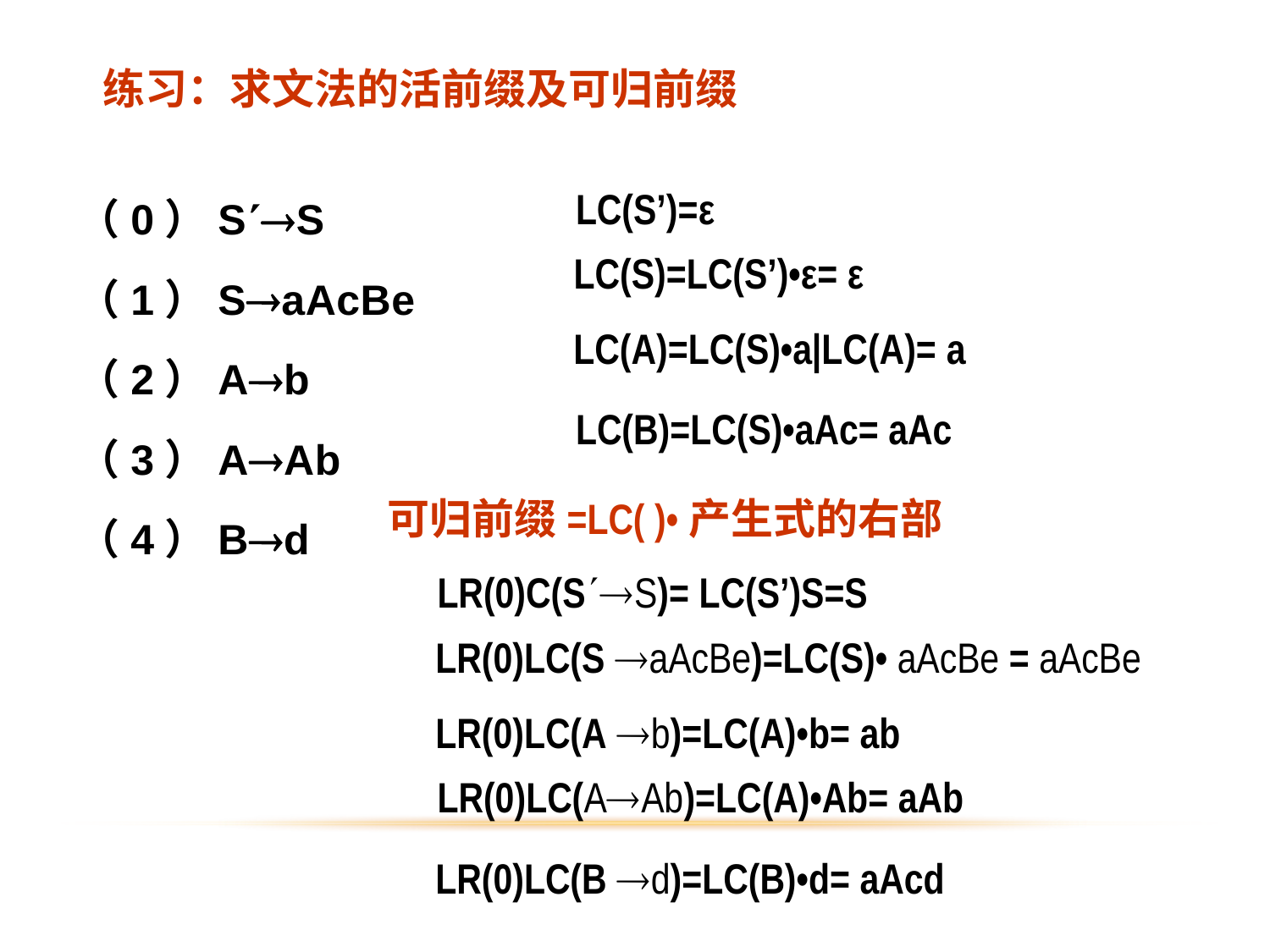

练习：求文法的活前缀及可归前缀
LC(S’)=ε
（0）S′→S
（1）S→aAcBe
（2）A→b
（3）A→Ab
（4）B→d

LC(S)=LC(S’)•ε= ε
LC(A)=LC(S)•a|LC(A)= a
LC(B)=LC(S)•aAc= aAc
可归前缀=LC( )•产生式的右部
LR(0)C(S′→S)= LC(S’)S=S
LR(0)LC(S →aAcBe)=LC(S)• aAcBe = aAcBe
LR(0)LC(A →b)=LC(A)•b= ab
LR(0)LC(A→Ab)=LC(A)•Ab= aAb
LR(0)LC(B →d)=LC(B)•d= aAcd